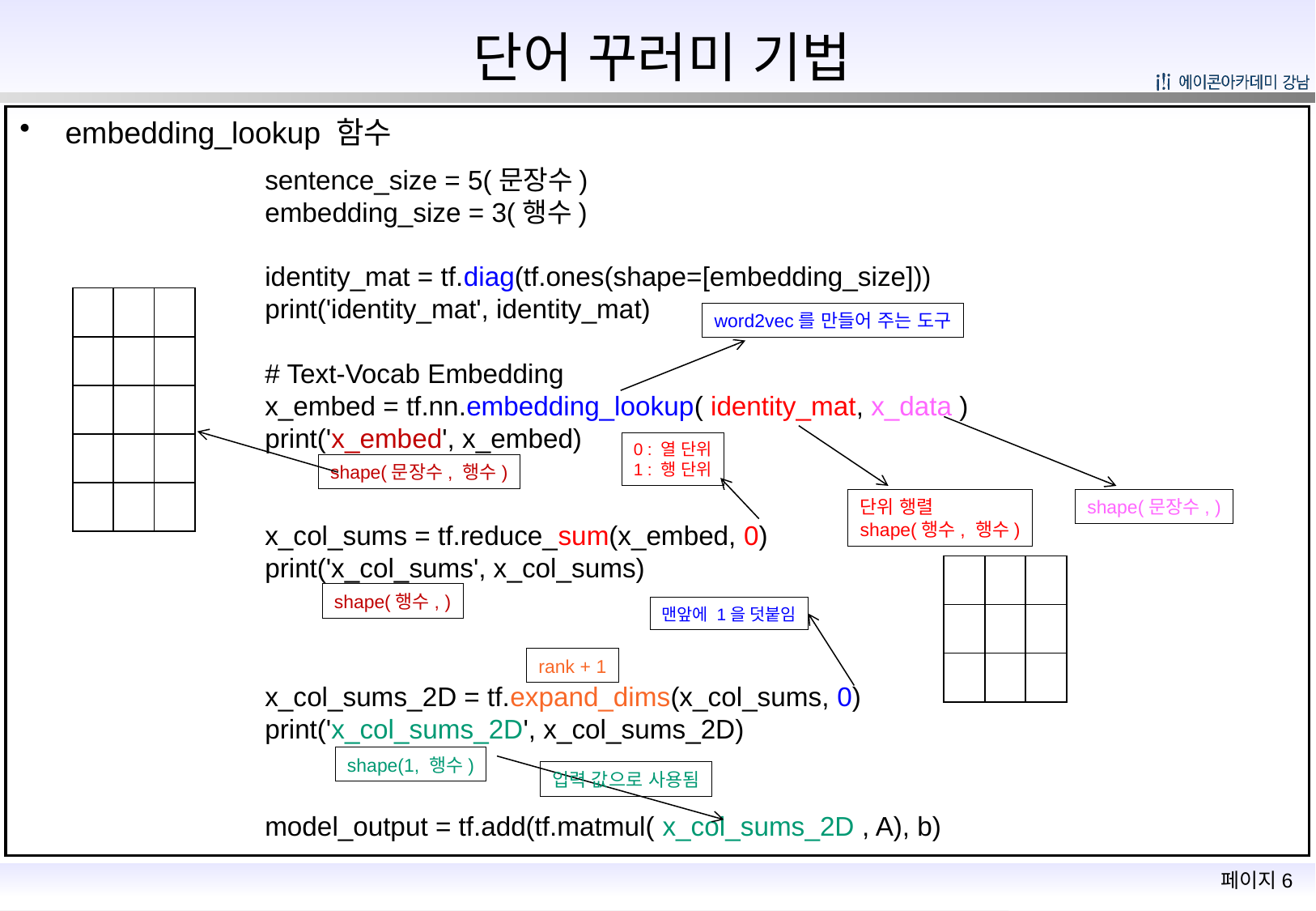

# 단어 꾸러미 기법
embedding_lookup 함수
sentence_size = 5(문장수)
embedding_size = 3(행수)

identity_mat = tf.diag(tf.ones(shape=[embedding_size]))
print('identity_mat', identity_mat)

# Text-Vocab Embedding
x_embed = tf.nn.embedding_lookup( identity_mat, x_data )
print('x_embed', x_embed)

x_col_sums = tf.reduce_sum(x_embed, 0)
print('x_col_sums', x_col_sums)

x_col_sums_2D = tf.expand_dims(x_col_sums, 0)
print('x_col_sums_2D', x_col_sums_2D)

model_output = tf.add(tf.matmul( x_col_sums_2D , A), b)
|  |  |  |
| --- | --- | --- |
|  |  |  |
|  |  |  |
|  |  |  |
|  |  |  |
word2vec를 만들어 주는 도구
0 : 열 단위
1 : 행 단위
shape(문장수, 행수)
단위 행렬
shape(행수, 행수)
shape(문장수, )
|  |  |  |
| --- | --- | --- |
|  |  |  |
|  |  |  |
shape(행수, )
맨앞에 1을 덧붙임
rank + 1
shape(1, 행수)
입력 값으로 사용됨